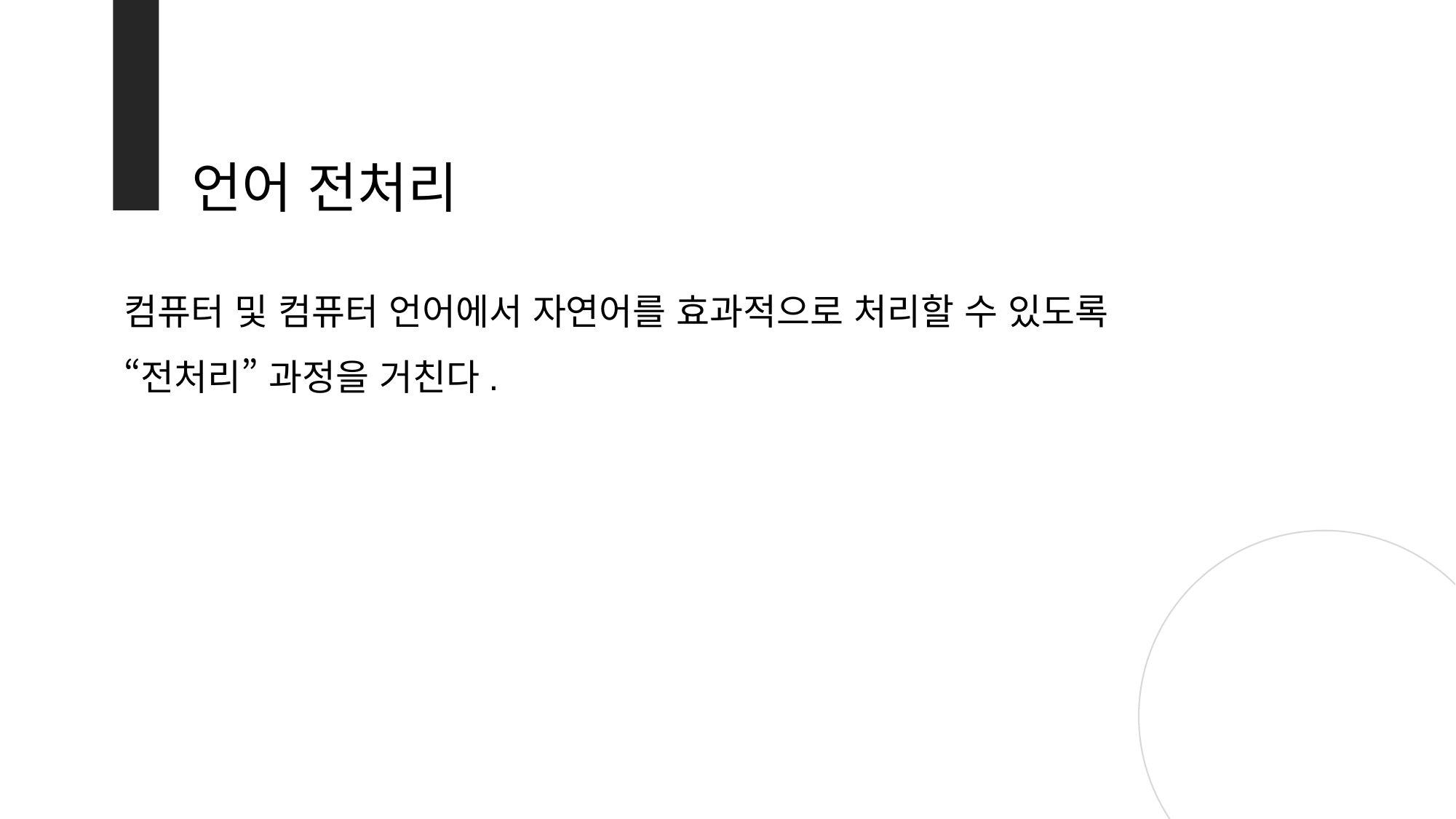

언어 전처리
컴퓨터 및 컴퓨터 언어에서 자연어를 효과적으로 처리할 수 있도록 “전처리” 과정을 거친다.